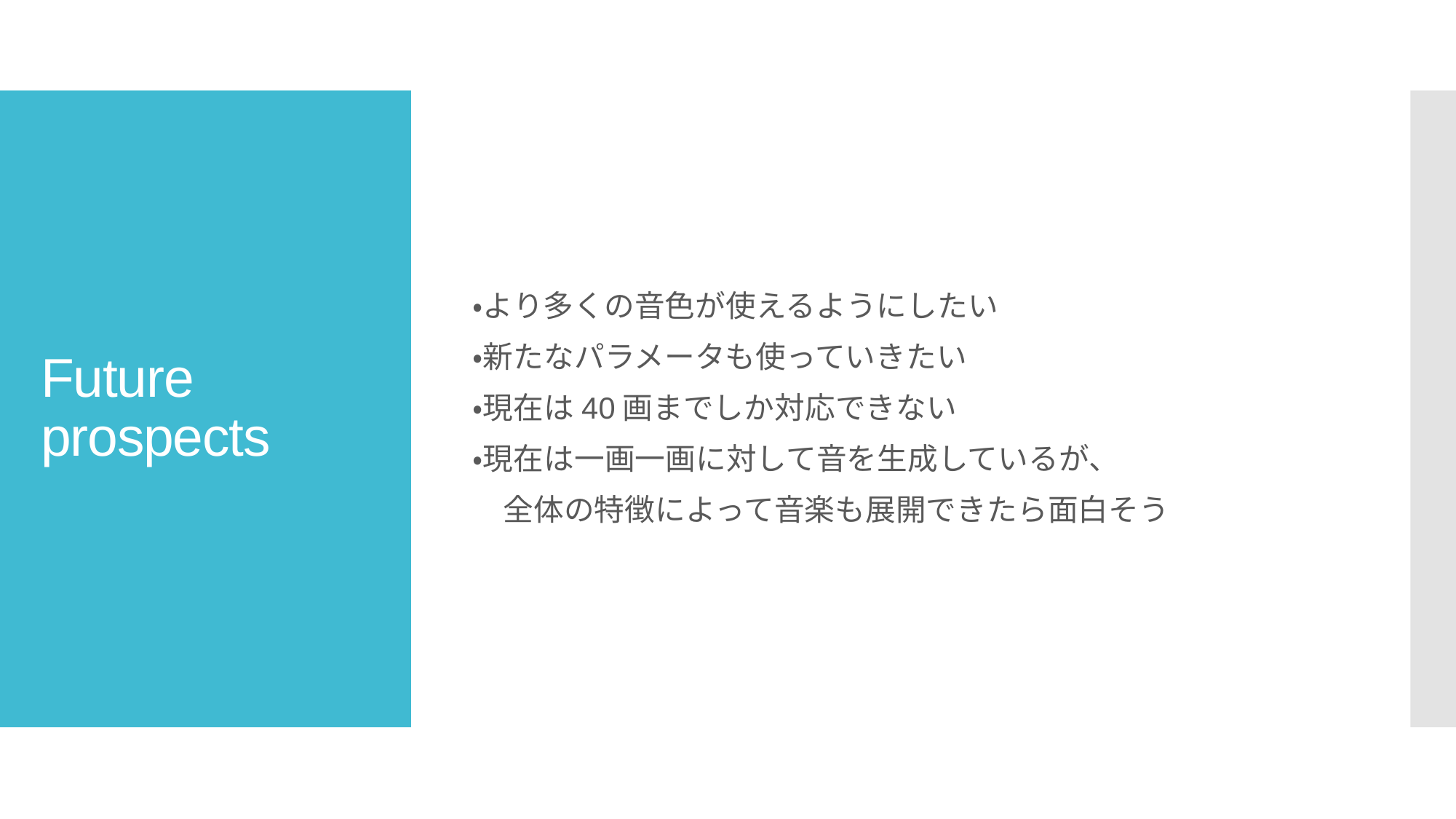

・より多くの音色が使えるようにしたい
・新たなパラメータも使っていきたい
・現在は40画までしか対応できない
・現在は一画一画に対して音を生成しているが、
　全体の特徴によって音楽も展開できたら面白そう
# Future prospects